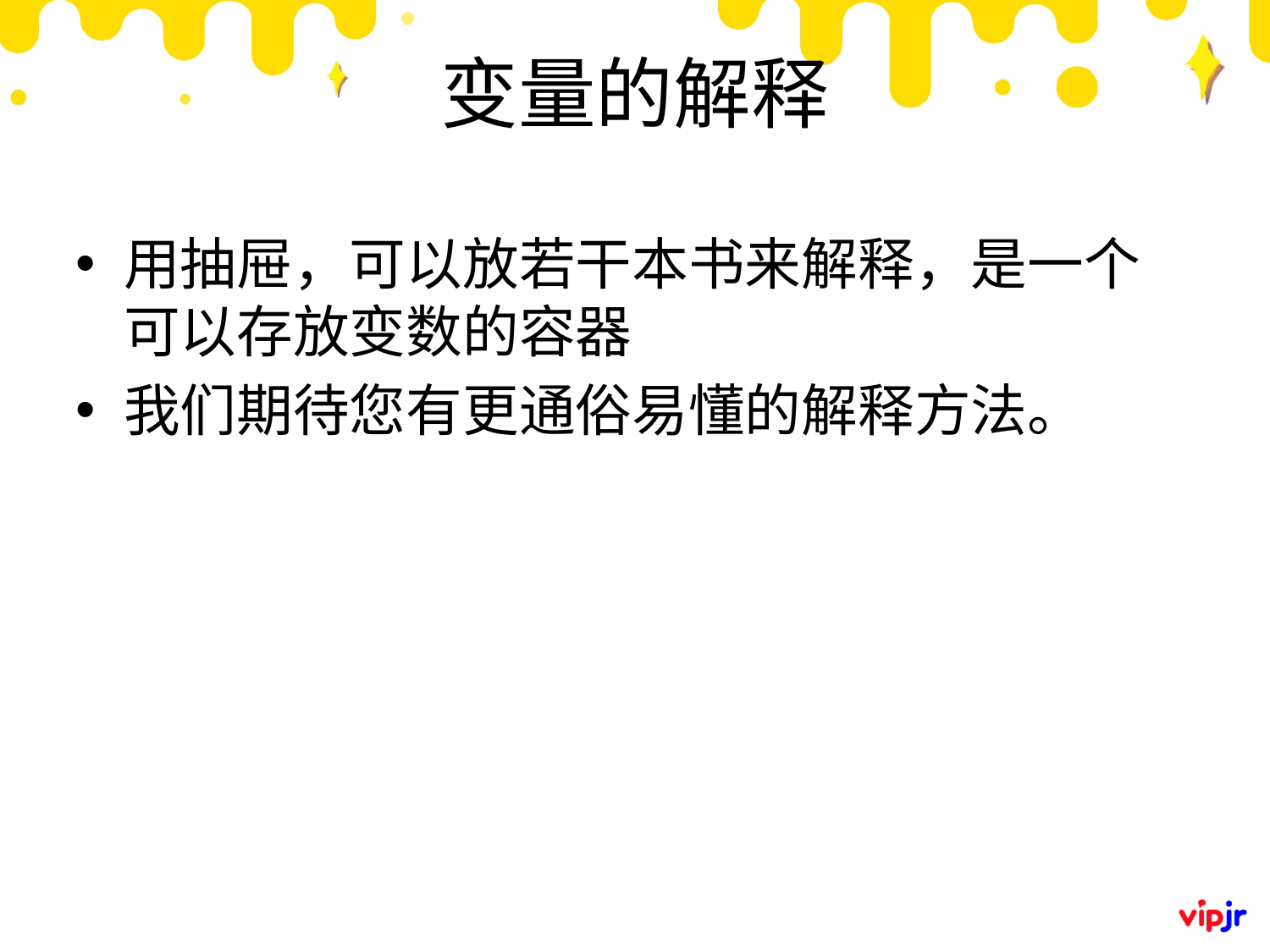

# 变量的解释
用抽屉，可以放若干本书来解释，是一个可以存放变数的容器
我们期待您有更通俗易懂的解释方法。